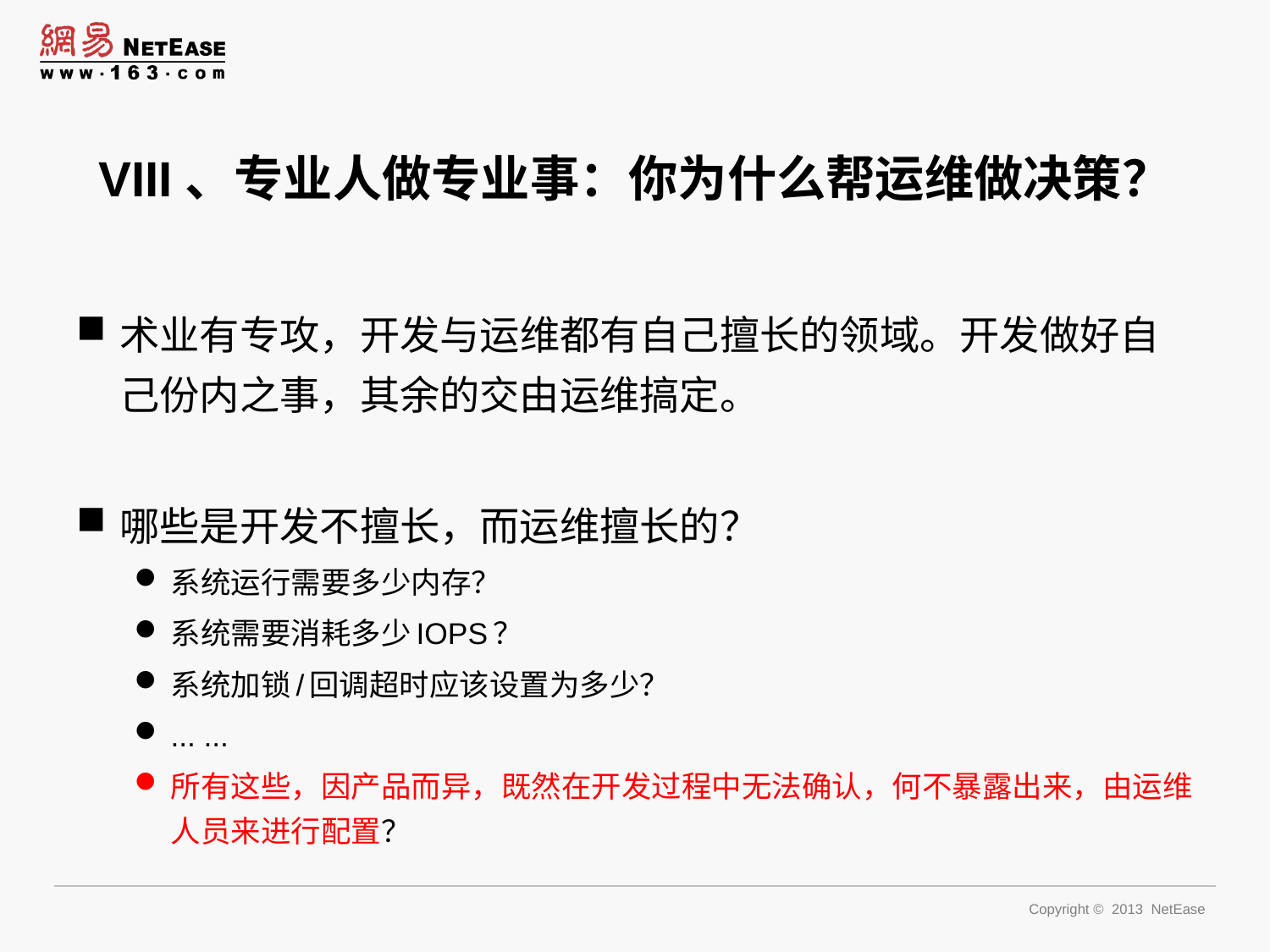

# VIII、专业人做专业事：你为什么帮运维做决策？
术业有专攻，开发与运维都有自己擅长的领域。开发做好自己份内之事，其余的交由运维搞定。

哪些是开发不擅长，而运维擅长的？
系统运行需要多少内存？
系统需要消耗多少IOPS？
系统加锁/回调超时应该设置为多少？
... ...
所有这些，因产品而异，既然在开发过程中无法确认，何不暴露出来，由运维人员来进行配置？